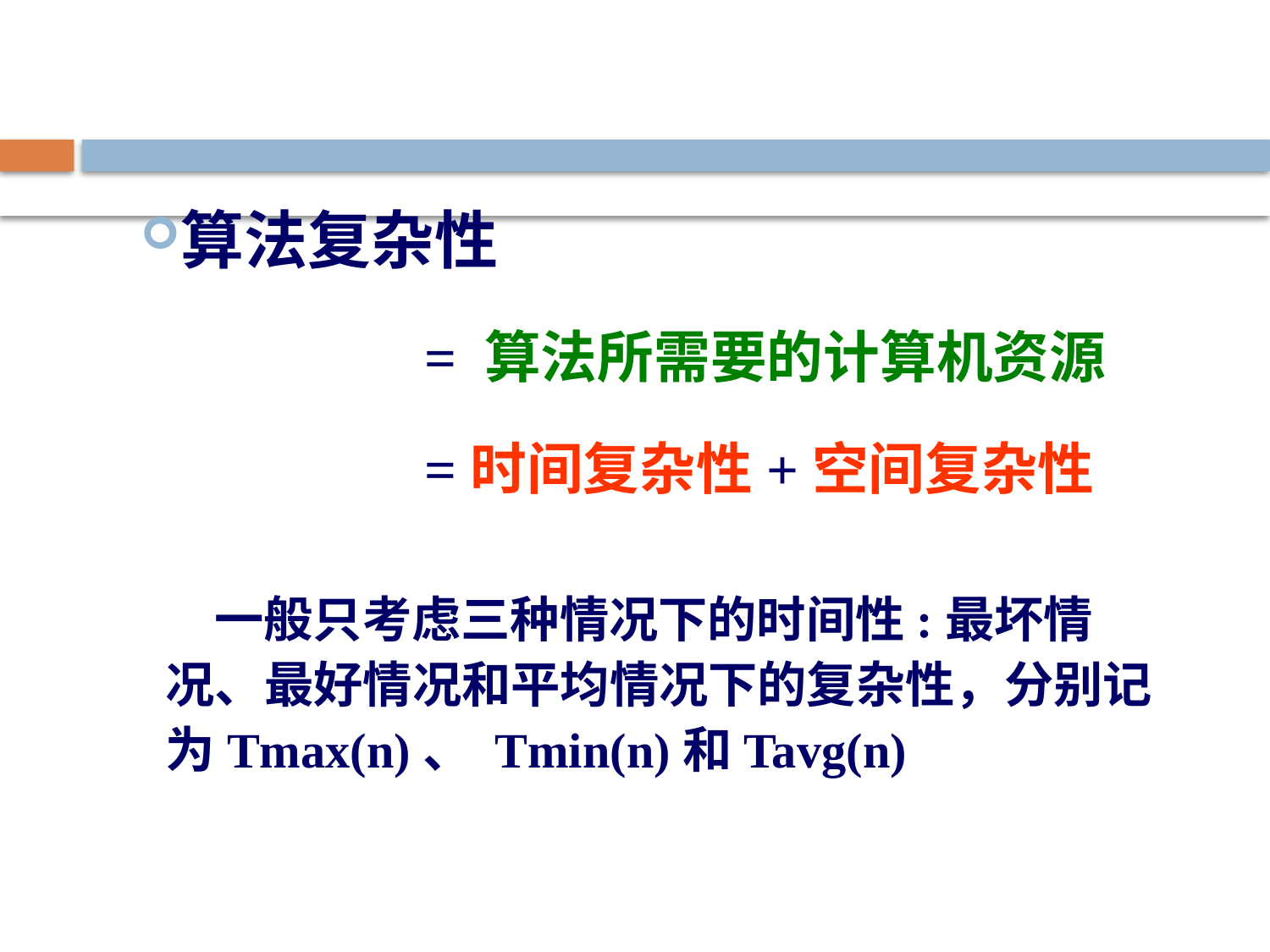

算法复杂性
                    = 算法所需要的计算机资源
                    =时间复杂性+空间复杂性
     一般只考虑三种情况下的时间性:最坏情况、最好情况和平均情况下的复杂性，分别记为Tmax(n)、 Tmin(n)和Tavg(n)